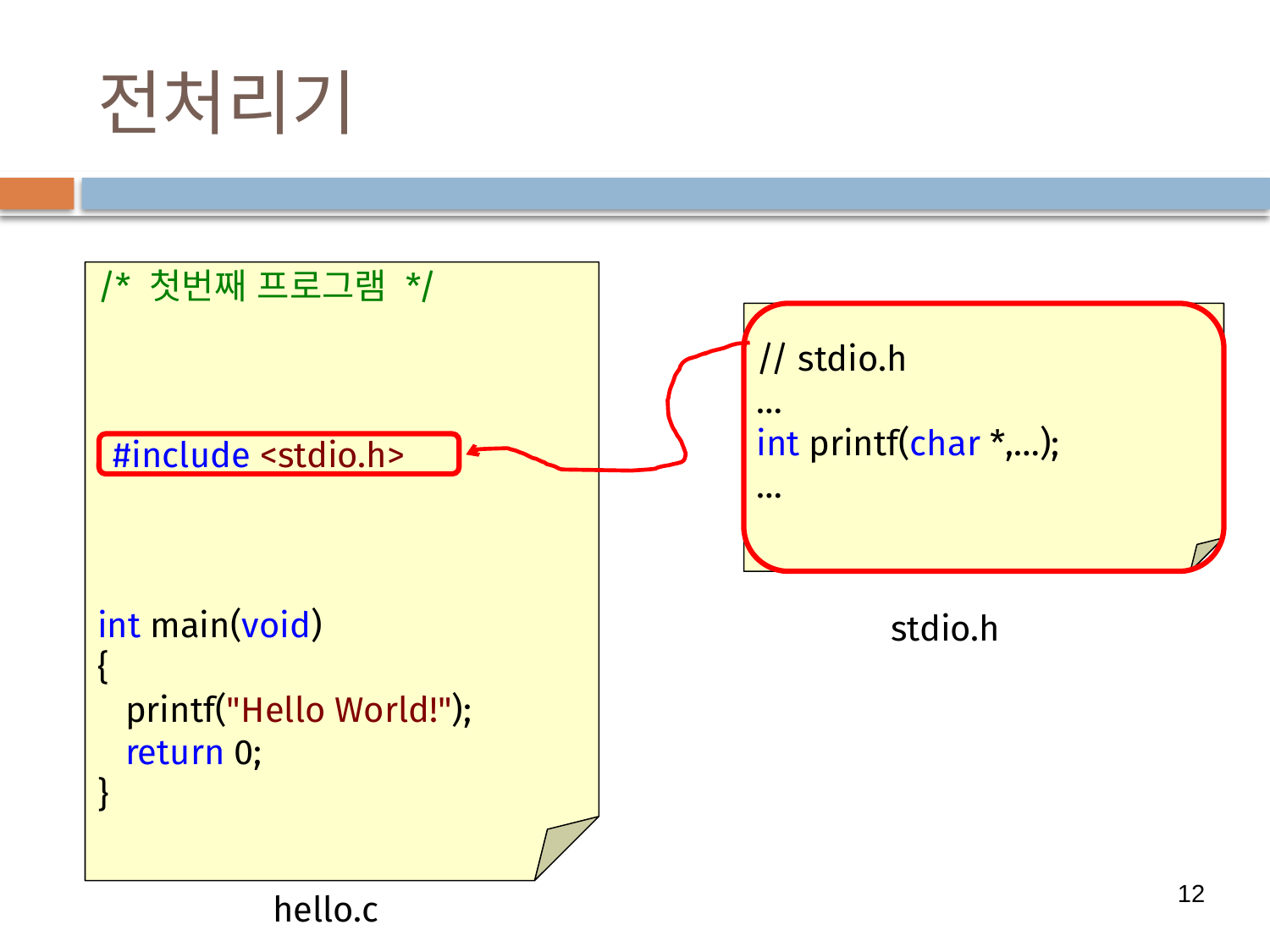

# 전처리기
/* 첫번째 프로그램 */

int main(void)
{
   printf("Hello World!");
   return 0;
}

// stdio.h
…
int printf(char *,…);
…

#include <stdio.h>
stdio.h
12
hello.c